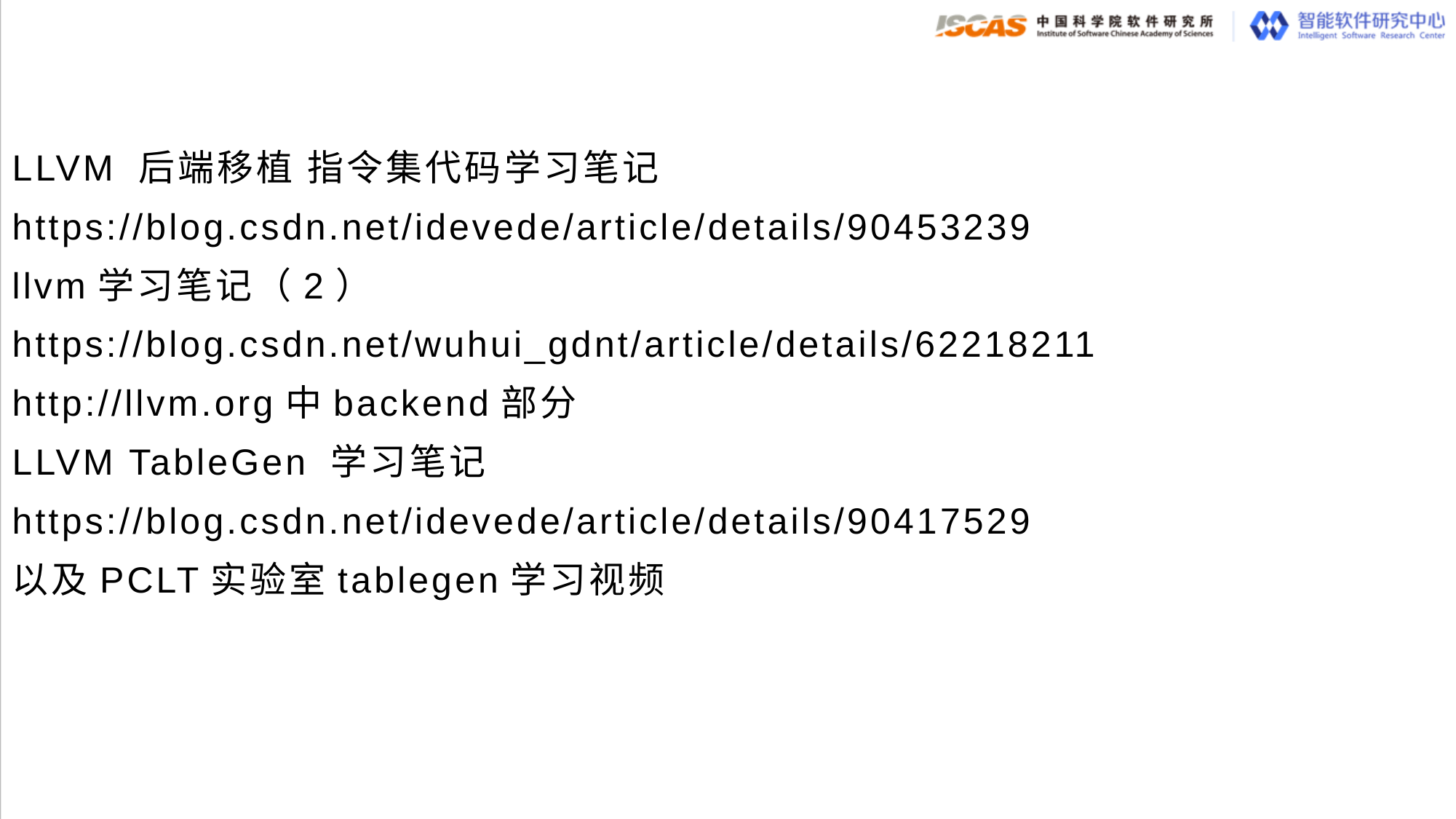

LLVM 后端移植 指令集代码学习笔记
https://blog.csdn.net/idevede/article/details/90453239
llvm学习笔记（2）
https://blog.csdn.net/wuhui_gdnt/article/details/62218211
http://llvm.org中backend部分
LLVM TableGen 学习笔记
https://blog.csdn.net/idevede/article/details/90417529
以及PCLT实验室tablegen学习视频